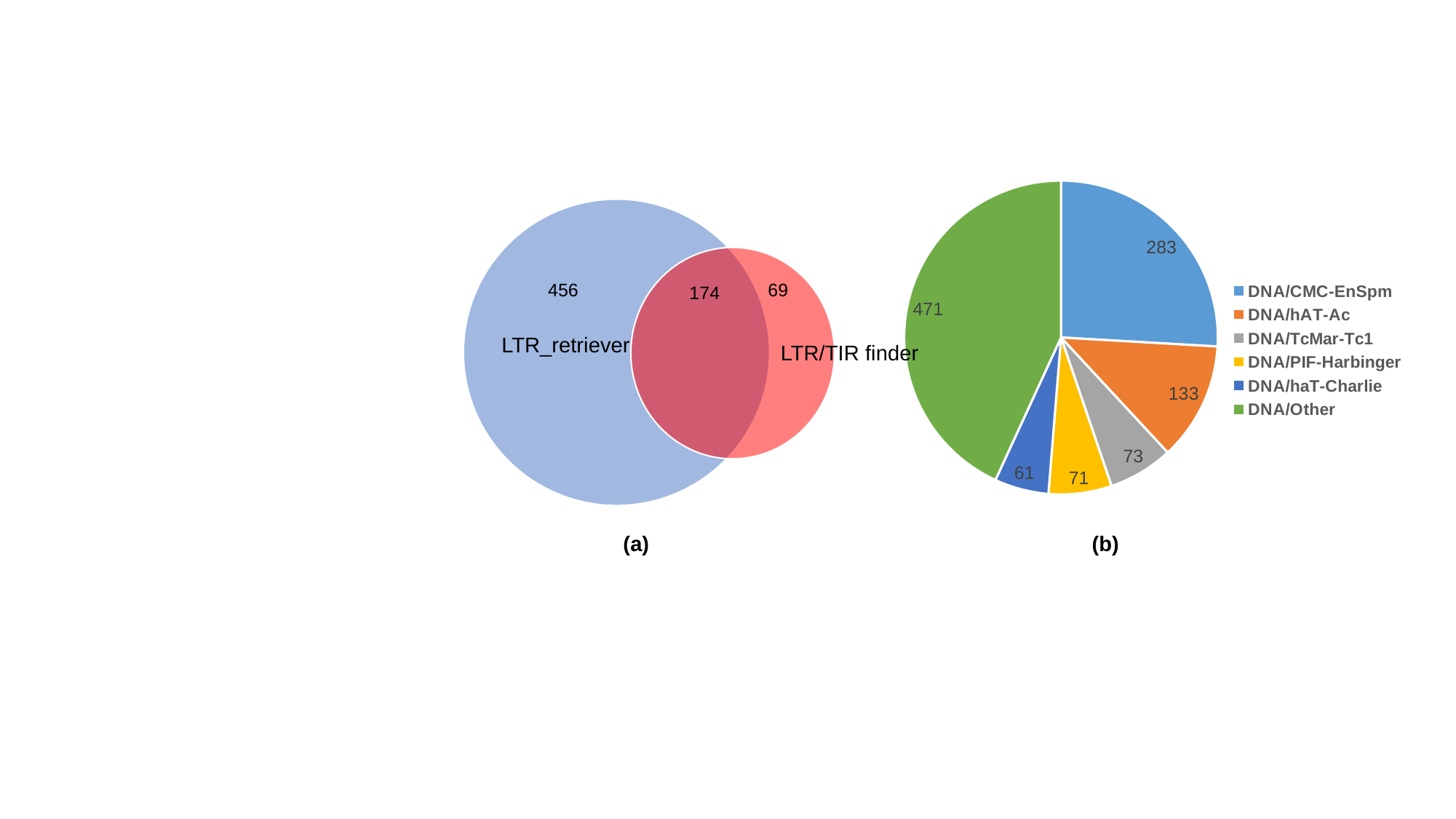

### Chart

| Category | 销售额 |
|---|---|
| DNA/CMC-EnSpm | 283.0 |
| DNA/hAT-Ac | 133.0 |
| DNA/TcMar-Tc1 | 73.0 |
| DNA/PIF-Harbinger | 71.0 |
| DNA/haT-Charlie | 61.0 |
| DNA/Other | 471.0 |

456
69
174
LTR_retriever
LTR/TIR finder
(a)
(b)